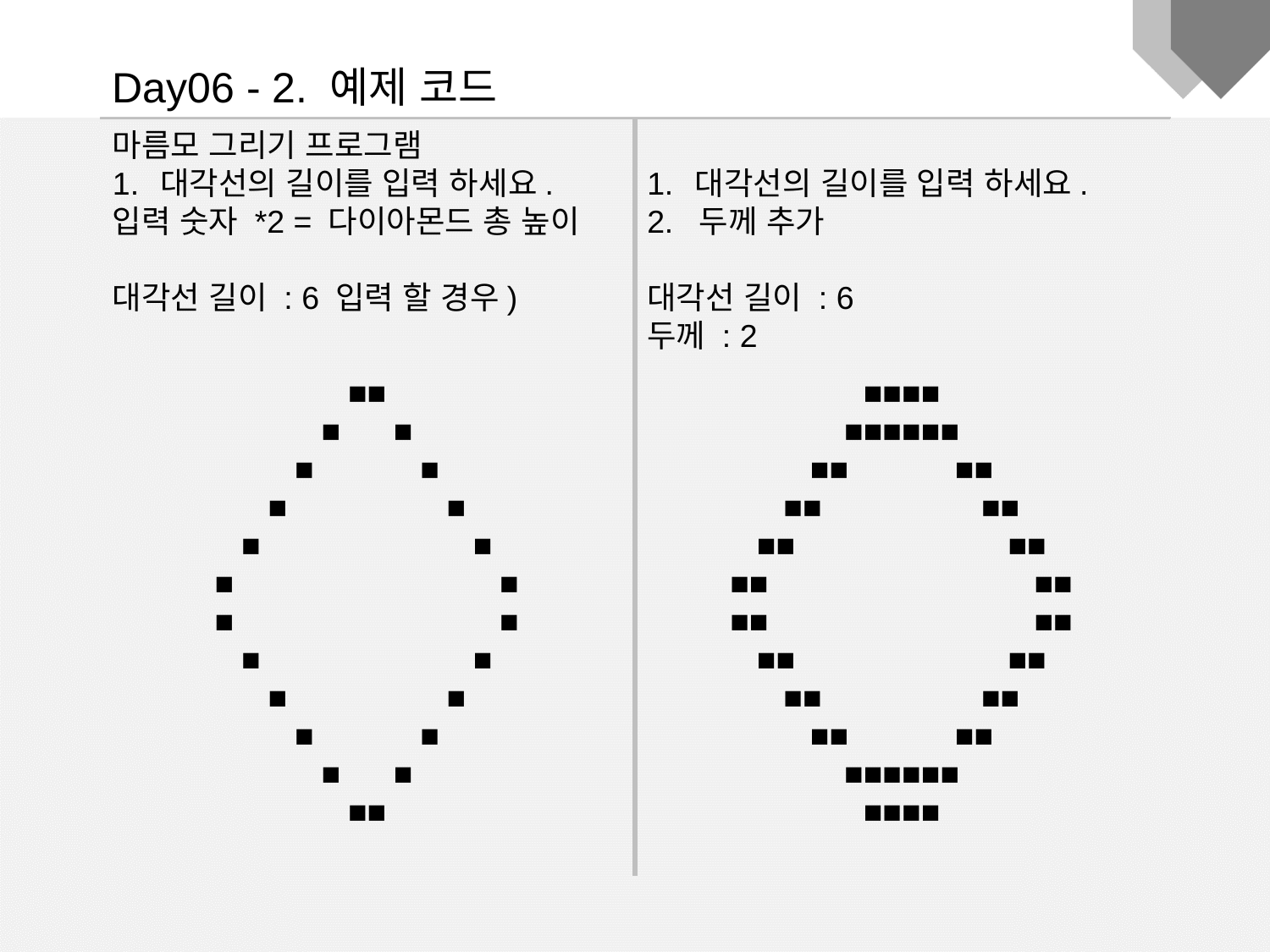

Day06 - 2. 예제 코드
마름모 그리기 프로그램
대각선의 길이를 입력 하세요.
입력 숫자 *2 = 다이아몬드 총 높이

대각선 길이 : 6 입력 할 경우)

대각선의 길이를 입력 하세요.
2.  두께 추가

대각선 길이 : 6
두께 : 2
■■
■      ■
■            ■
■                  ■
■                        ■
■                              ■
■                              ■
■                        ■
■                  ■
■            ■
■      ■
■■
■■■■
■■■■■■
■■            ■■
■■                  ■■
■■                        ■■
■■                              ■■
■■                              ■■
■■                        ■■
■■                  ■■
■■            ■■
■■■■■■
■■■■